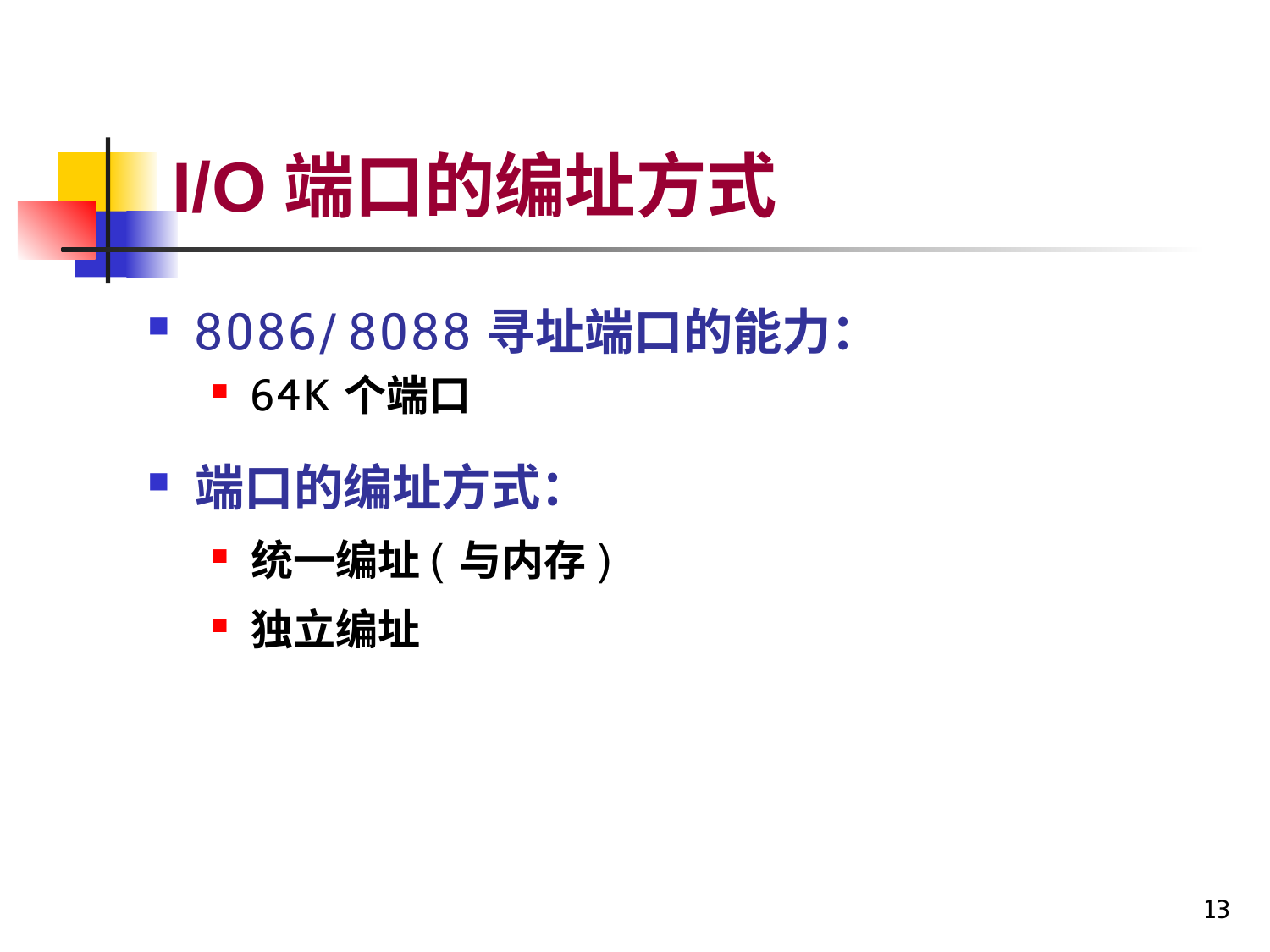

# I/O端口的编址方式
8086/8088寻址端口的能力：
64K个端口
端口的编址方式：
统一编址(与内存)
独立编址
13